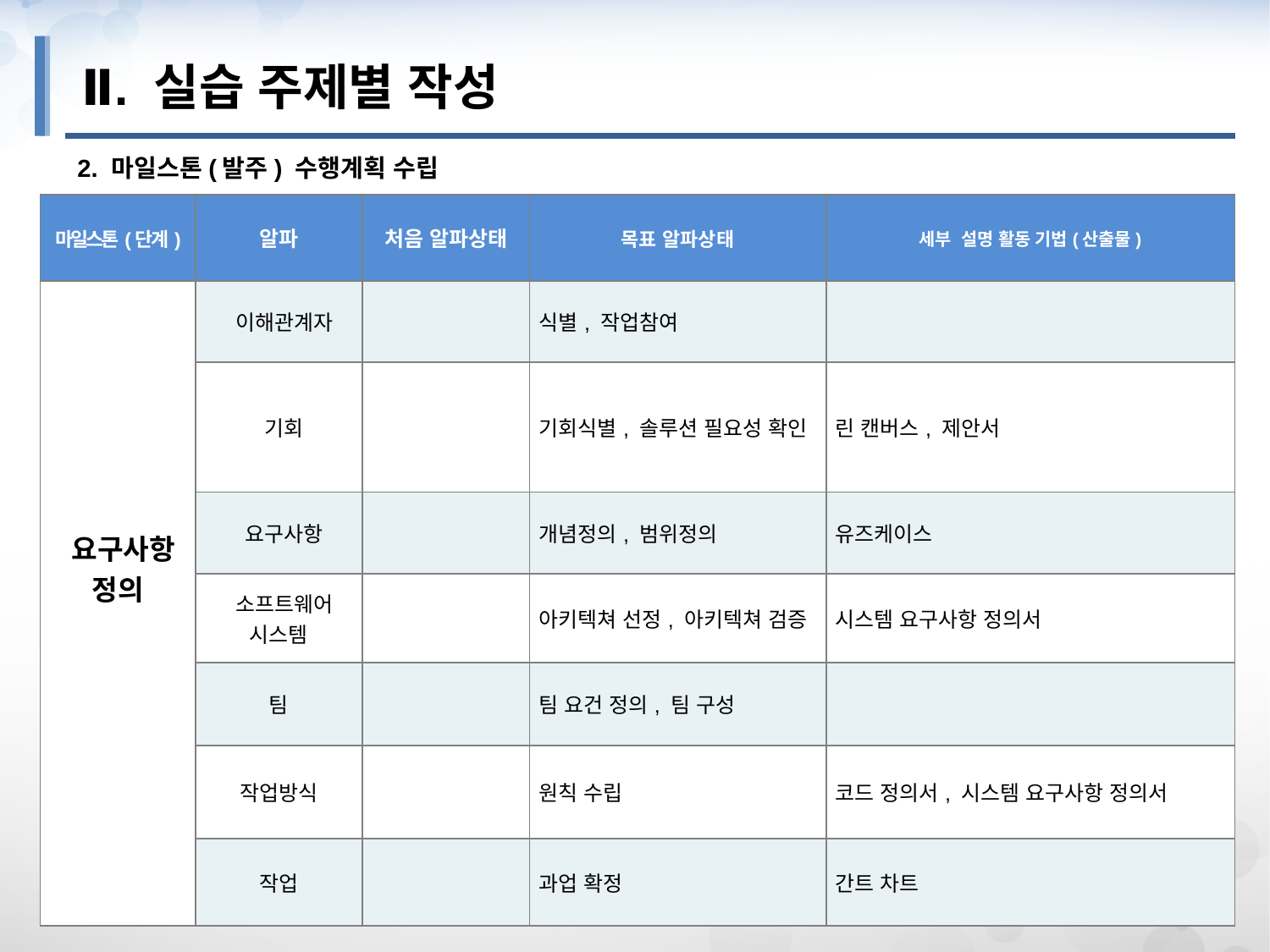

Ⅱ. 실습 주제별 작성
2. 마일스톤(발주) 수행계획 수립
| 마일스톤(단계) | 알파 | 처음 알파상태 | 목표 알파상태 | 세부 설명 활동 기법(산출물) |
| --- | --- | --- | --- | --- |
| 요구사항 정의 | 이해관계자 |  | 식별, 작업참여 |  |
|  | 기회 |  | 기회식별, 솔루션 필요성 확인 | 린 캔버스, 제안서 |
|  | 요구사항 |  | 개념정의, 범위정의 | 유즈케이스 |
|  | 소프트웨어 시스템 |  | 아키텍쳐 선정, 아키텍쳐 검증 | 시스템 요구사항 정의서 |
|  | 팀 |  | 팀 요건 정의, 팀 구성 |  |
|  | 작업방식 |  | 원칙 수립 | 코드 정의서, 시스템 요구사항 정의서 |
|  | 작업 |  | 과업 확정 | 간트 차트 |